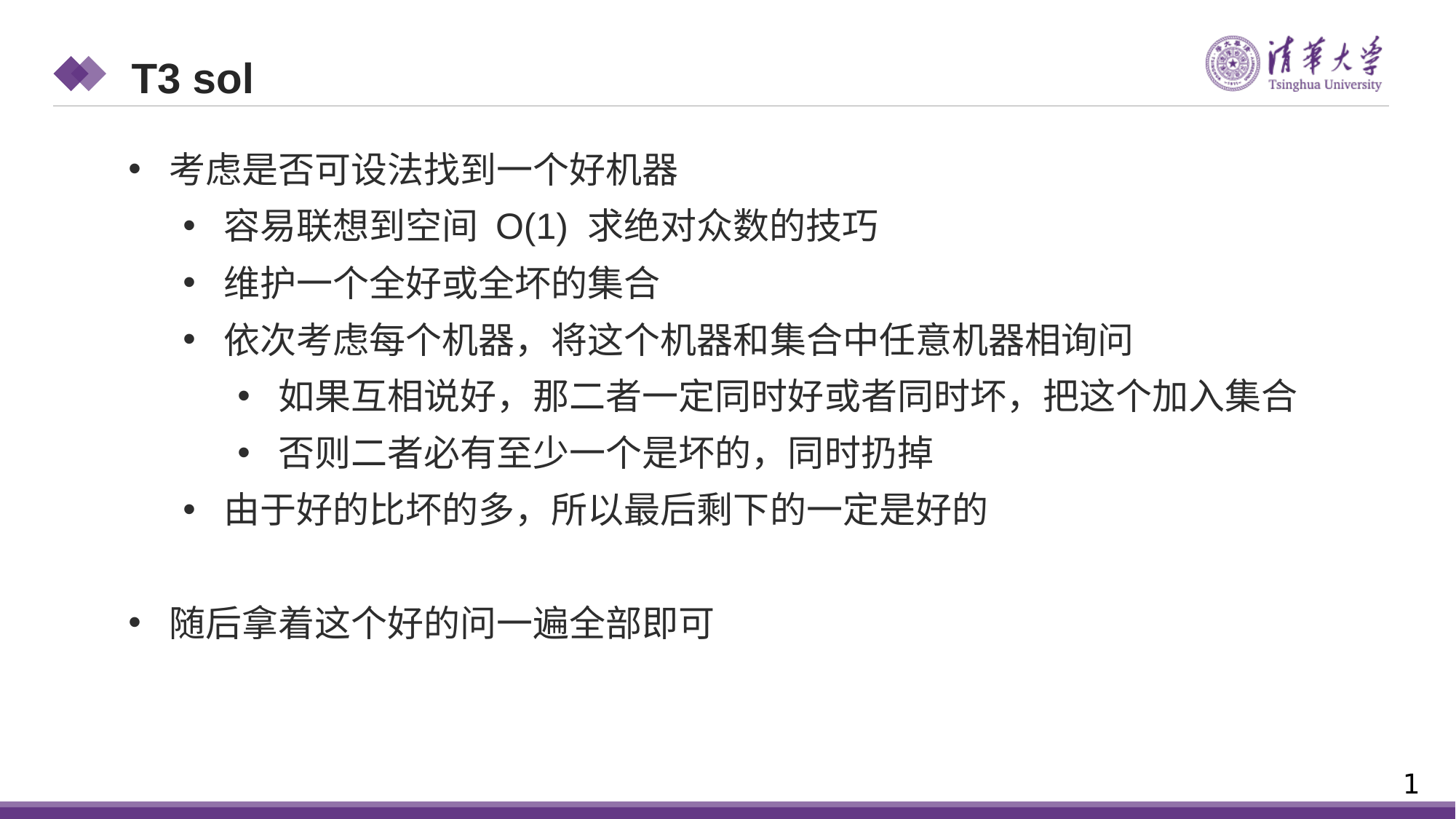

T3 sol
考虑是否可设法找到一个好机器
容易联想到空间 O(1) 求绝对众数的技巧
维护一个全好或全坏的集合
依次考虑每个机器，将这个机器和集合中任意机器相询问
如果互相说好，那二者一定同时好或者同时坏，把这个加入集合
否则二者必有至少一个是坏的，同时扔掉
由于好的比坏的多，所以最后剩下的一定是好的

随后拿着这个好的问一遍全部即可
1